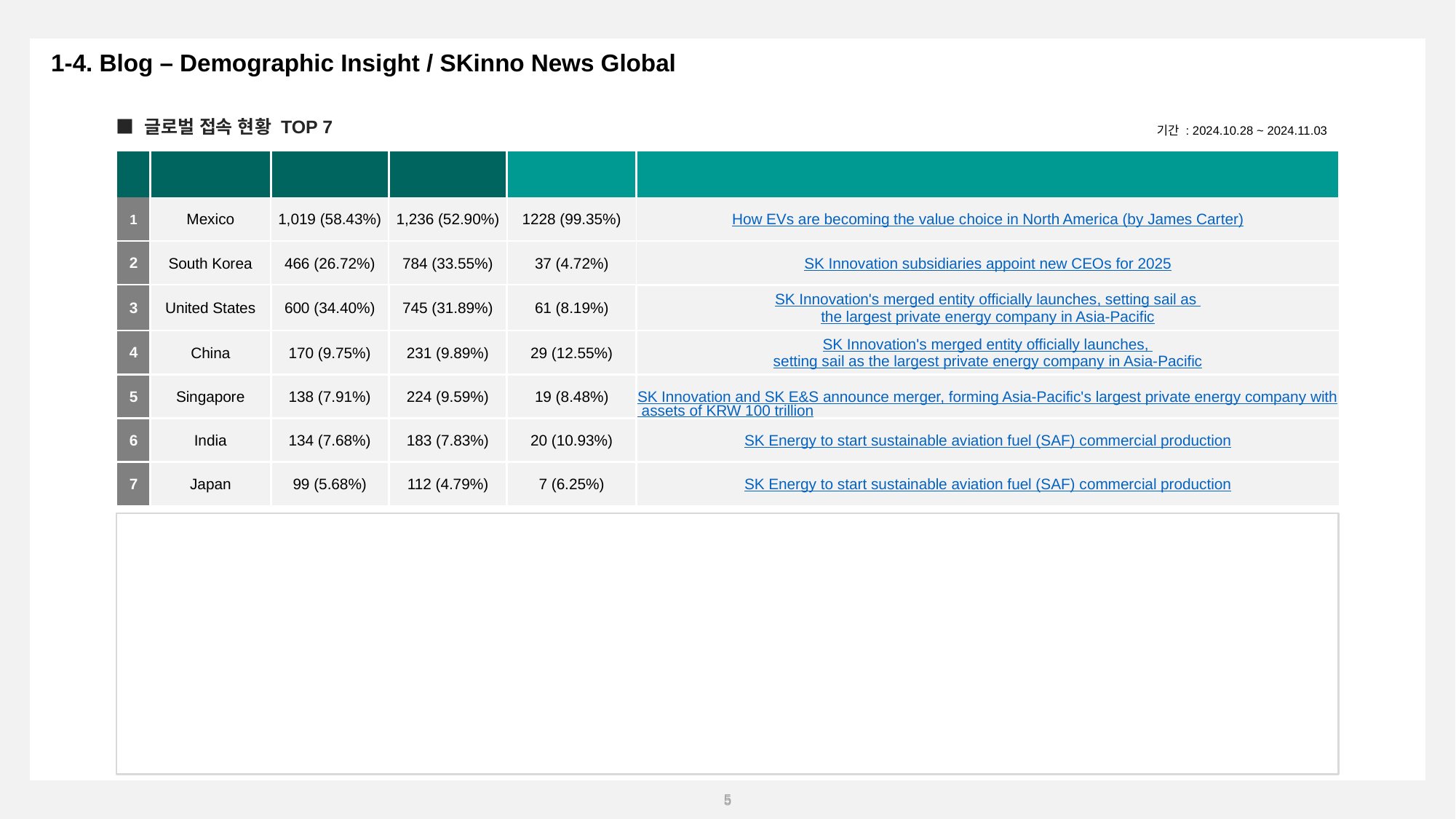

1-4. Blog – Demographic Insight / SKinno News Global
■ 글로벌 접속 현황 TOP 7
기간 : 2024.10.28 ~ 2024.11.03
| 순위 | 국가 | 총 방문 수 (비중) | 총 페이지뷰 (비중) | 해당국가 콘텐츠 PV (비중) | 가장 많이 본 콘텐츠 |
| --- | --- | --- | --- | --- | --- |
| 1 | Mexico | 1,019 (58.43%) | 1,236 (52.90%) | 1228 (99.35%) | How EVs are becoming the value choice in North America (by James Carter) |
| 2 | South Korea | 466 (26.72%) | 784 (33.55%) | 37 (4.72%) | SK Innovation subsidiaries appoint new CEOs for 2025 |
| 3 | United States | 600 (34.40%) | 745 (31.89%) | 61 (8.19%) | SK Innovation's merged entity officially launches, setting sail as the largest private energy company in Asia-Pacific |
| 4 | China | 170 (9.75%) | 231 (9.89%) | 29 (12.55%) | SK Innovation's merged entity officially launches, setting sail as the largest private energy company in Asia-Pacific |
| 5 | Singapore | 138 (7.91%) | 224 (9.59%) | 19 (8.48%) | SK Innovation and SK E&S announce merger, forming Asia-Pacific's largest private energy company with assets of KRW 100 trillion |
| 6 | India | 134 (7.68%) | 183 (7.83%) | 20 (10.93%) | SK Energy to start sustainable aviation fuel (SAF) commercial production |
| 7 | Japan | 99 (5.68%) | 112 (4.79%) | 7 (6.25%) | SK Energy to start sustainable aviation fuel (SAF) commercial production |